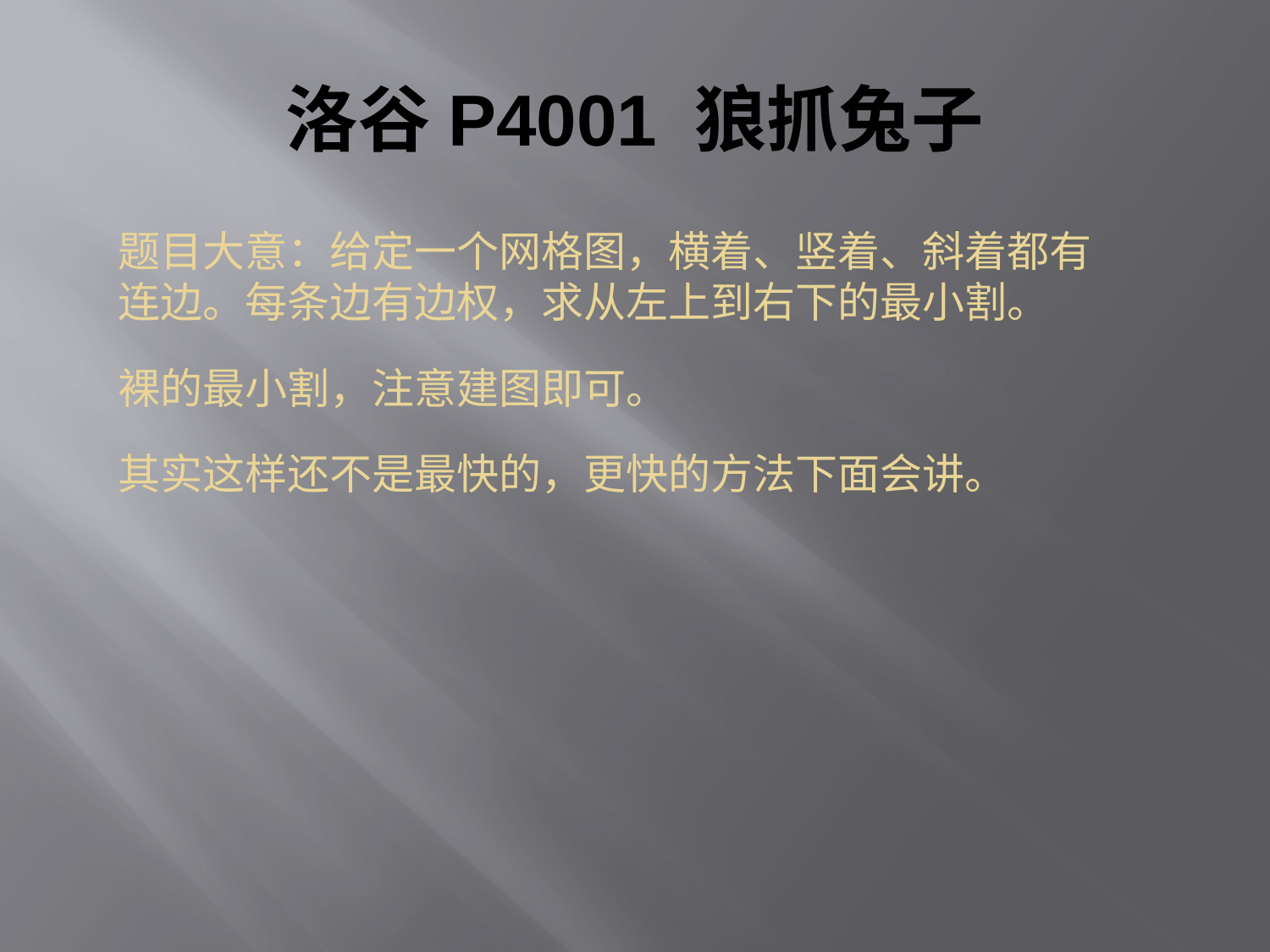

# 洛谷P4001 狼抓兔子
题目大意：给定一个网格图，横着、竖着、斜着都有连边。每条边有边权，求从左上到右下的最小割。
裸的最小割，注意建图即可。
其实这样还不是最快的，更快的方法下面会讲。